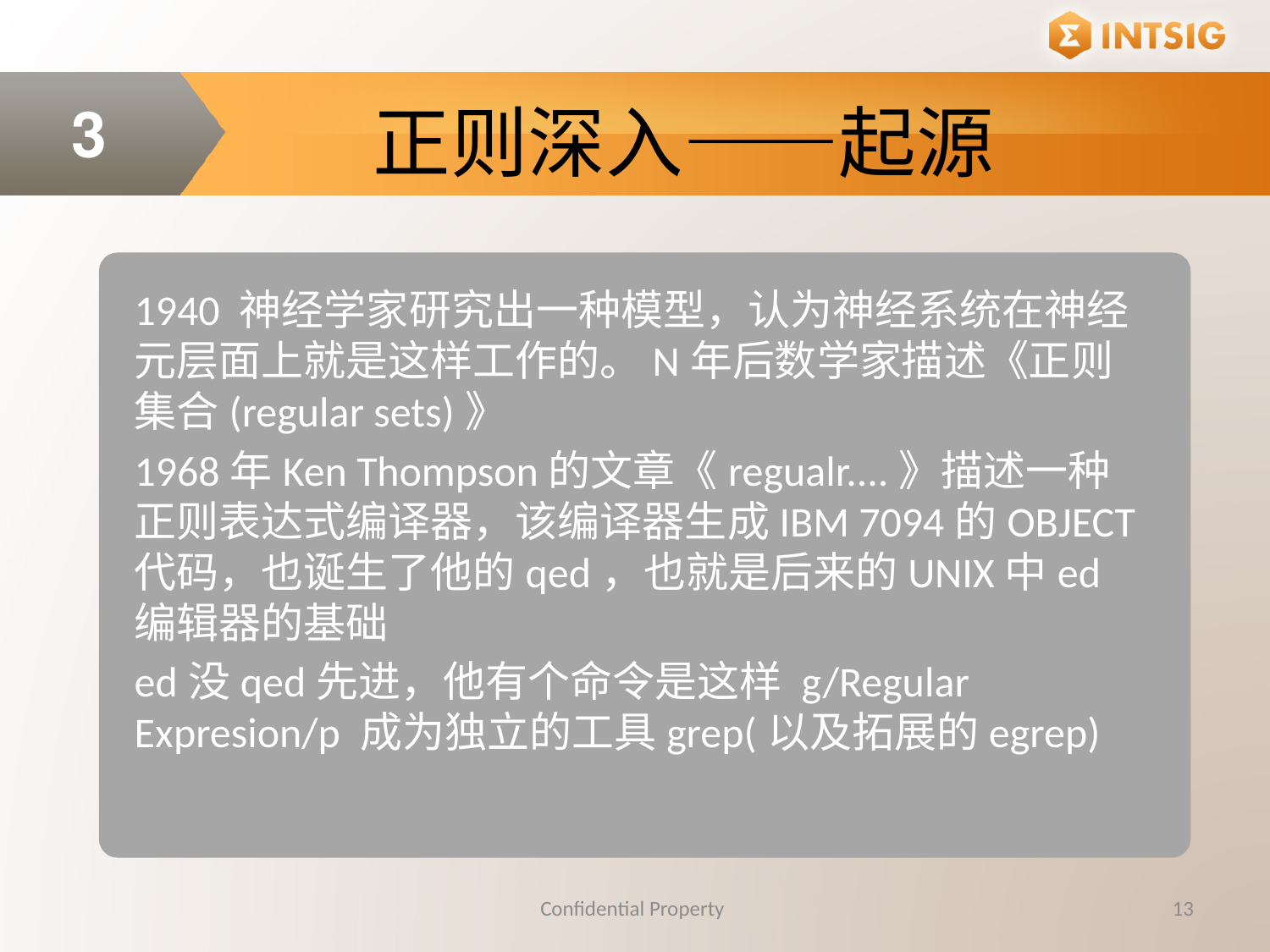

正则深入——起源
3

1940 神经学家研究出一种模型，认为神经系统在神经元层面上就是这样工作的。N年后数学家描述《正则集合(regular sets)》
1968年Ken Thompson的文章《regualr....》描述一种正则表达式编译器，该编译器生成IBM 7094的OBJECT代码，也诞生了他的qed，也就是后来的UNIX中ed编辑器的基础
ed没qed先进，他有个命令是这样 g/Regular Expresion/p 成为独立的工具grep(以及拓展的egrep)
Confidential Property
13